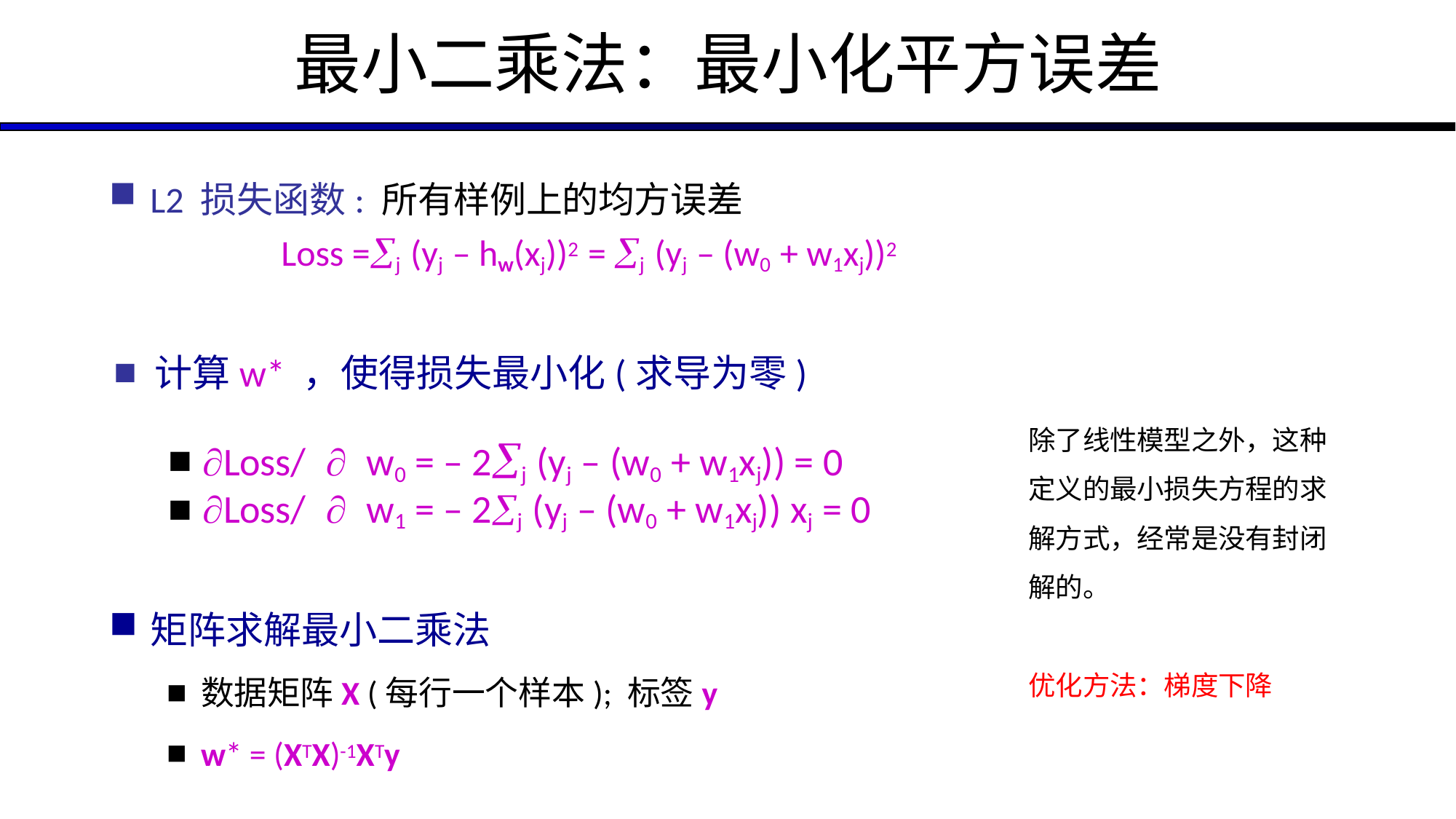

# 最小二乘法：最小化平方误差
L2 损失函数: 所有样例上的均方误差
                     Loss =∑j(yj – hw(xj))2 = ∑j(yj – (w0 + w1xj))2
计算w* ，使得损失最小化(求导为零)

∂Loss/ ∂ w0 = – 2∑j(yj – (w0 + w1xj)) = 0
∂Loss/ ∂ w1 = – 2∑j(yj – (w0 + w1xj)) xj = 0

除了线性模型之外，这种定义的最小损失方程的求解方式，经常是没有封闭解的。

优化方法：梯度下降
矩阵求解最小二乘法
数据矩阵X (每行一个样本); 标签y
w* = (XTX)-1XTy